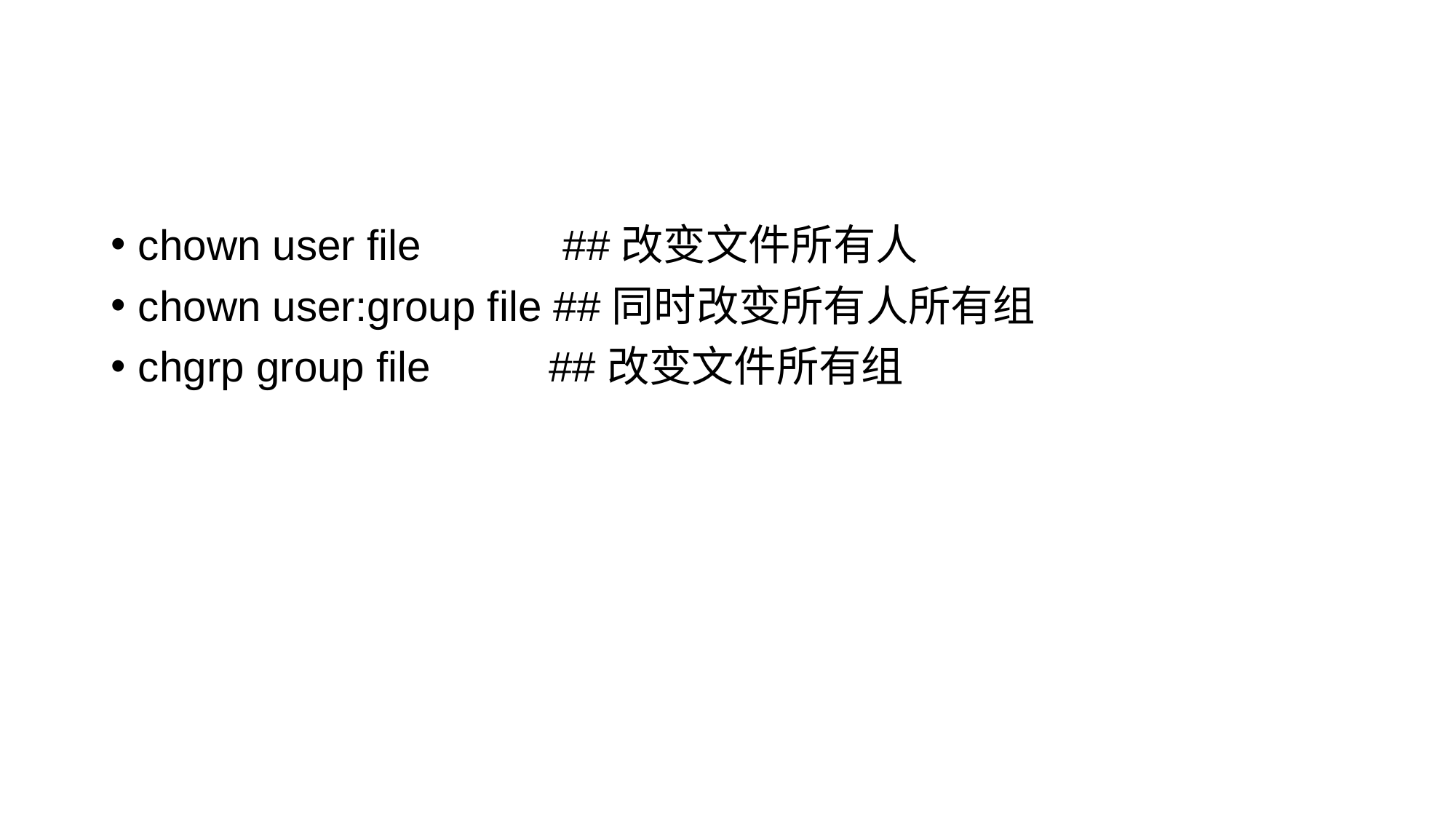

#
chown user file            ##改变文件所有人
chown user:group file ##同时改变所有人所有组
chgrp group file          ##改变文件所有组